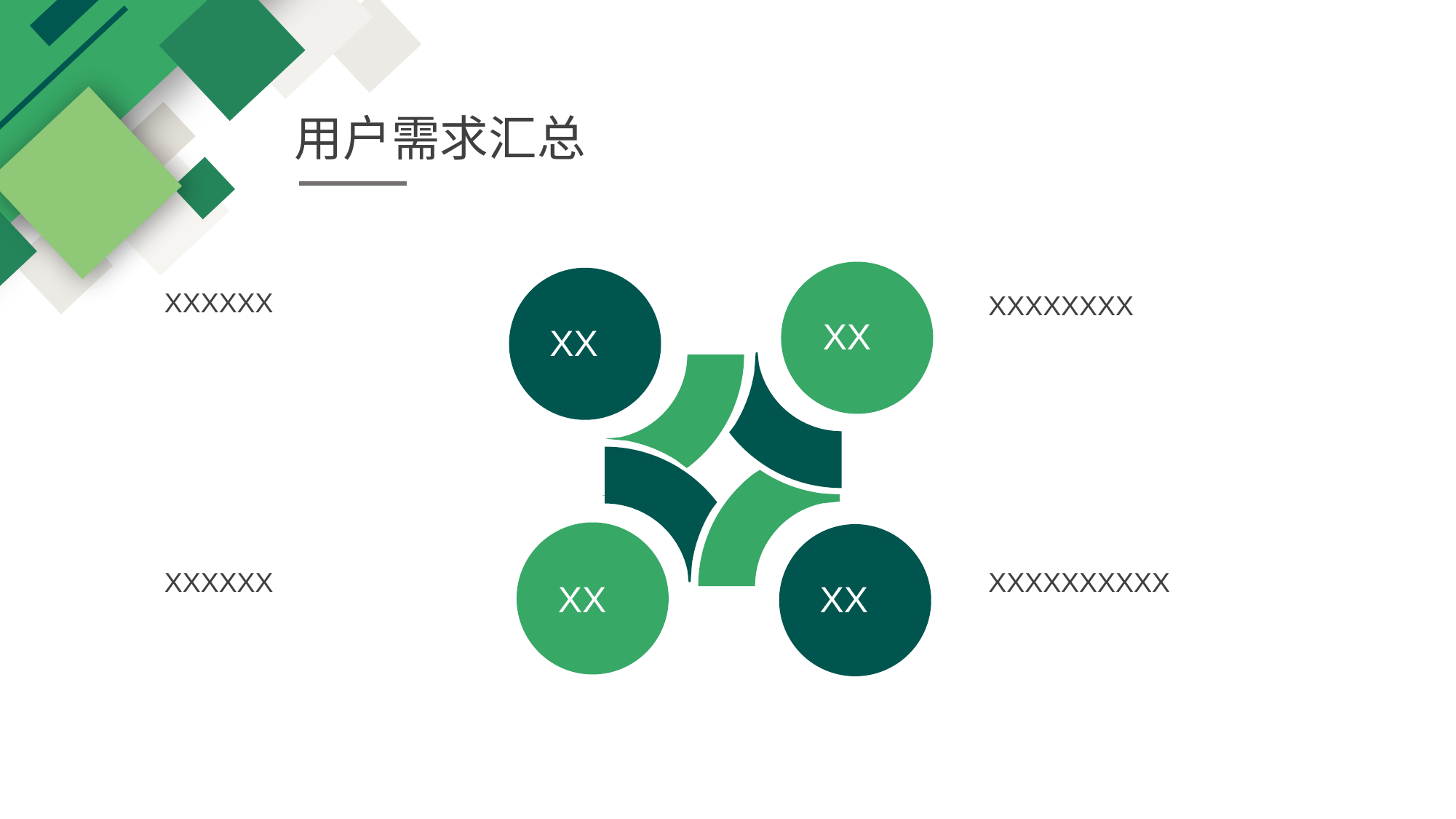

用户需求汇总

XXXXXX
XXXXXXXX
XX
XX

XXXXXX
XXXXXXXXXX
XX
XX